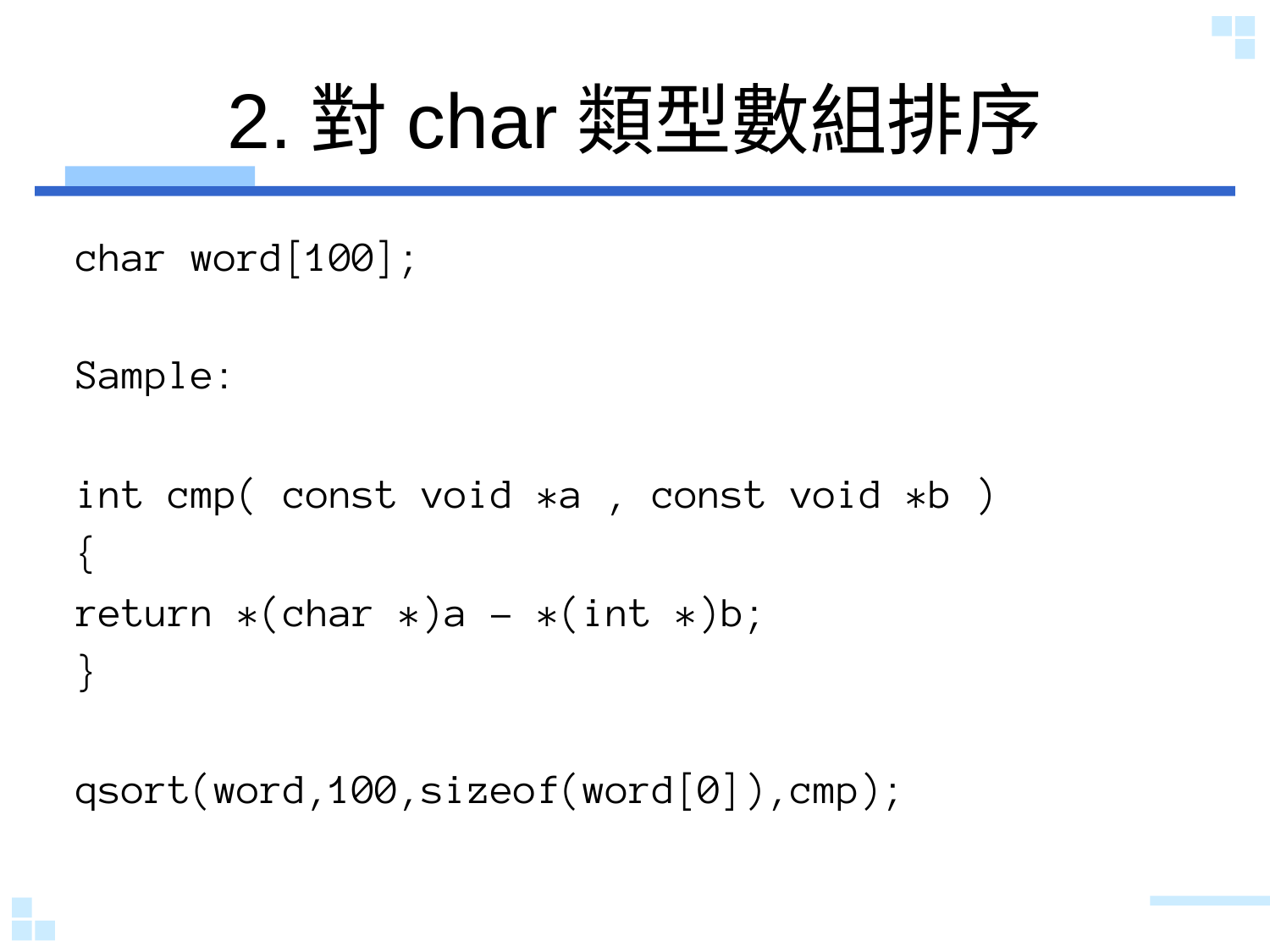

# 2.對char類型數組排序
char word[100];

Sample:

int cmp( const void *a , const void *b )
{
return *(char *)a - *(int *)b;
}

qsort(word,100,sizeof(word[0]),cmp);